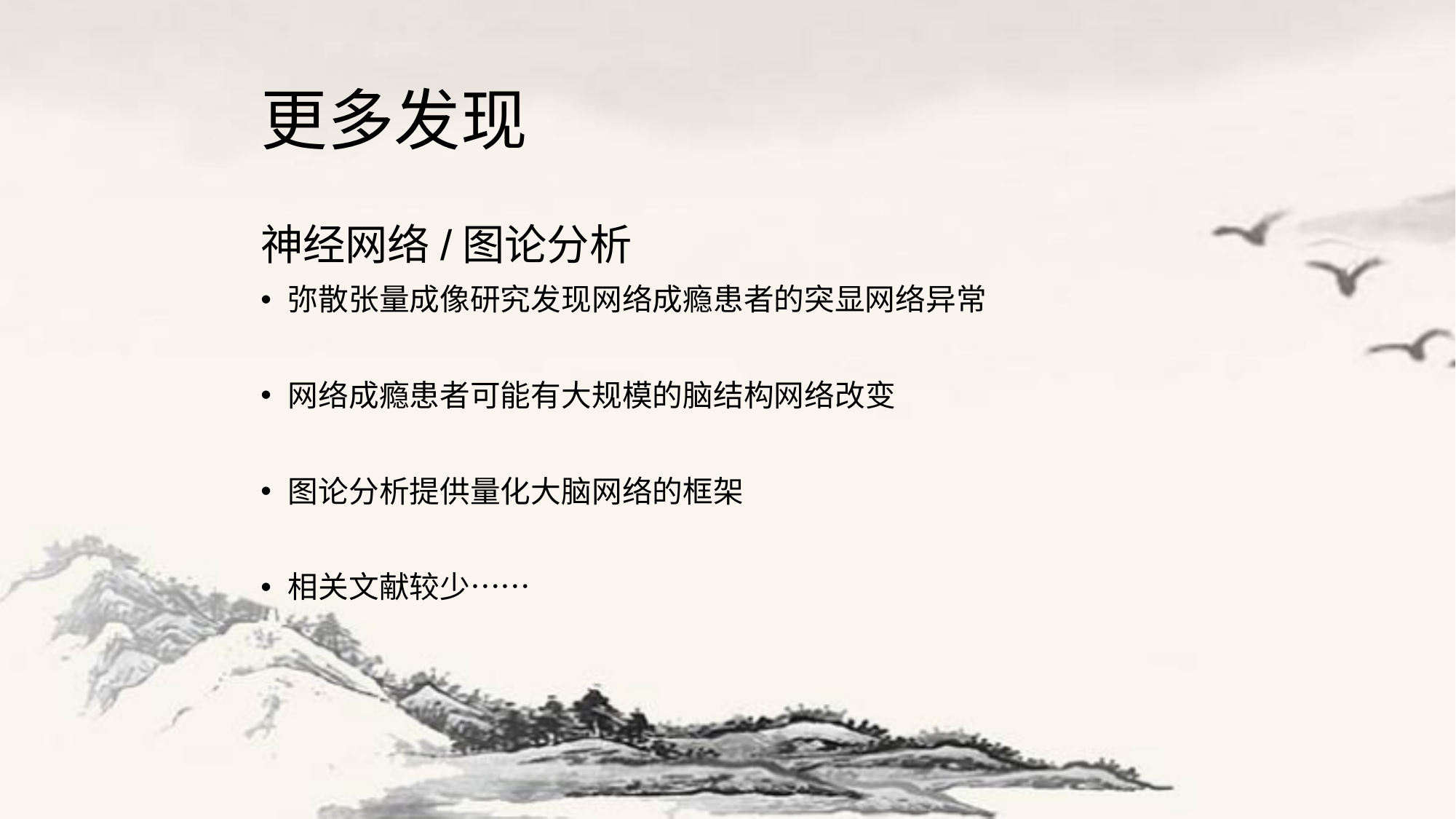

# 更多发现
神经网络/图论分析
弥散张量成像研究发现网络成瘾患者的突显网络异常

网络成瘾患者可能有大规模的脑结构网络改变

图论分析提供量化大脑网络的框架

相关文献较少……